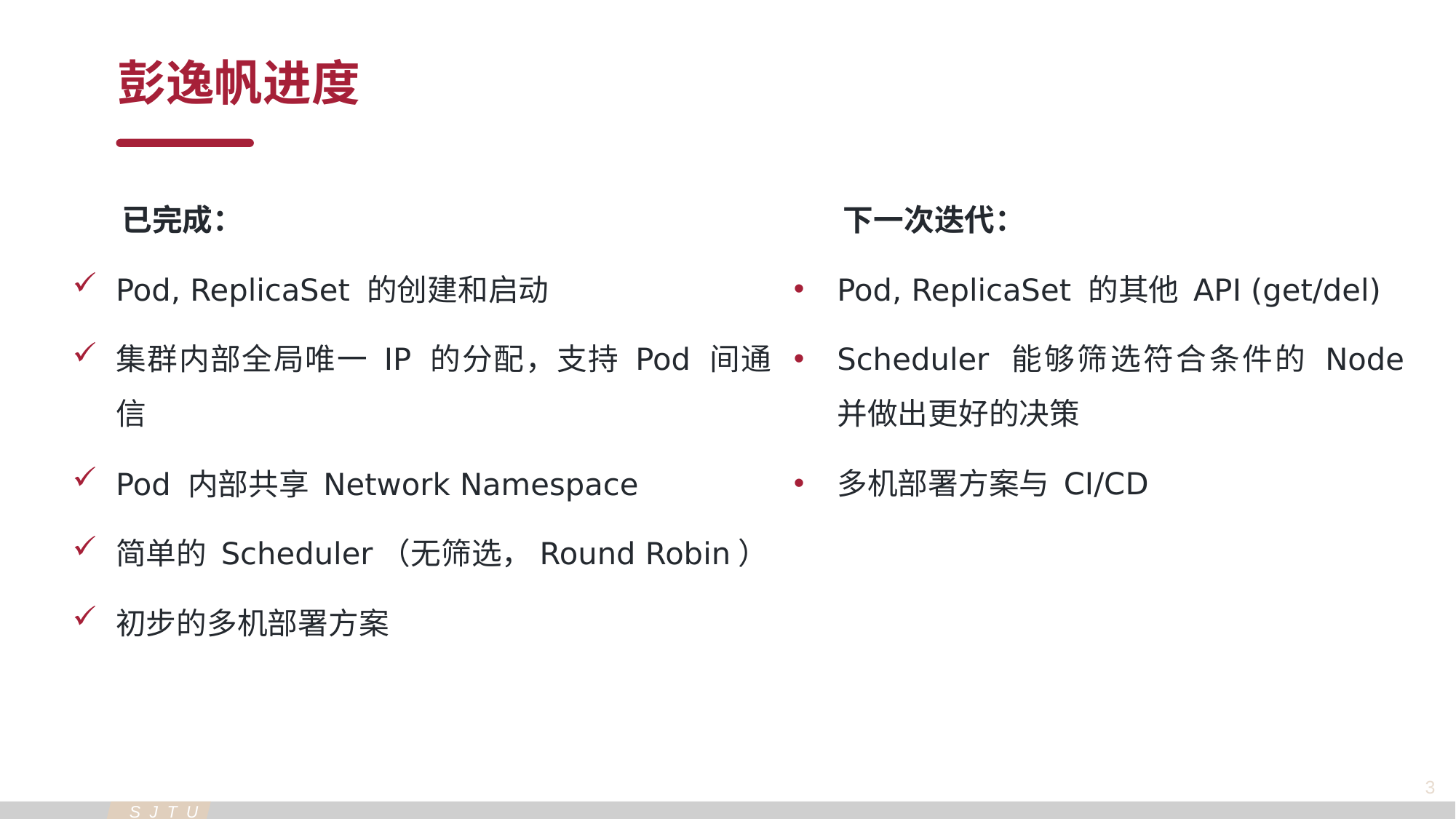

彭逸帆进度
    已完成：
Pod, ReplicaSet 的创建和启动
集群内部全局唯一 IP 的分配，支持 Pod 间通信
Pod 内部共享 Network Namespace
简单的 Scheduler（无筛选，Round Robin）
初步的多机部署方案
    下一次迭代：
Pod, ReplicaSet 的其他 API (get/del)
Scheduler 能够筛选符合条件的 Node 并做出更好的决策
多机部署方案与 CI/CD

3